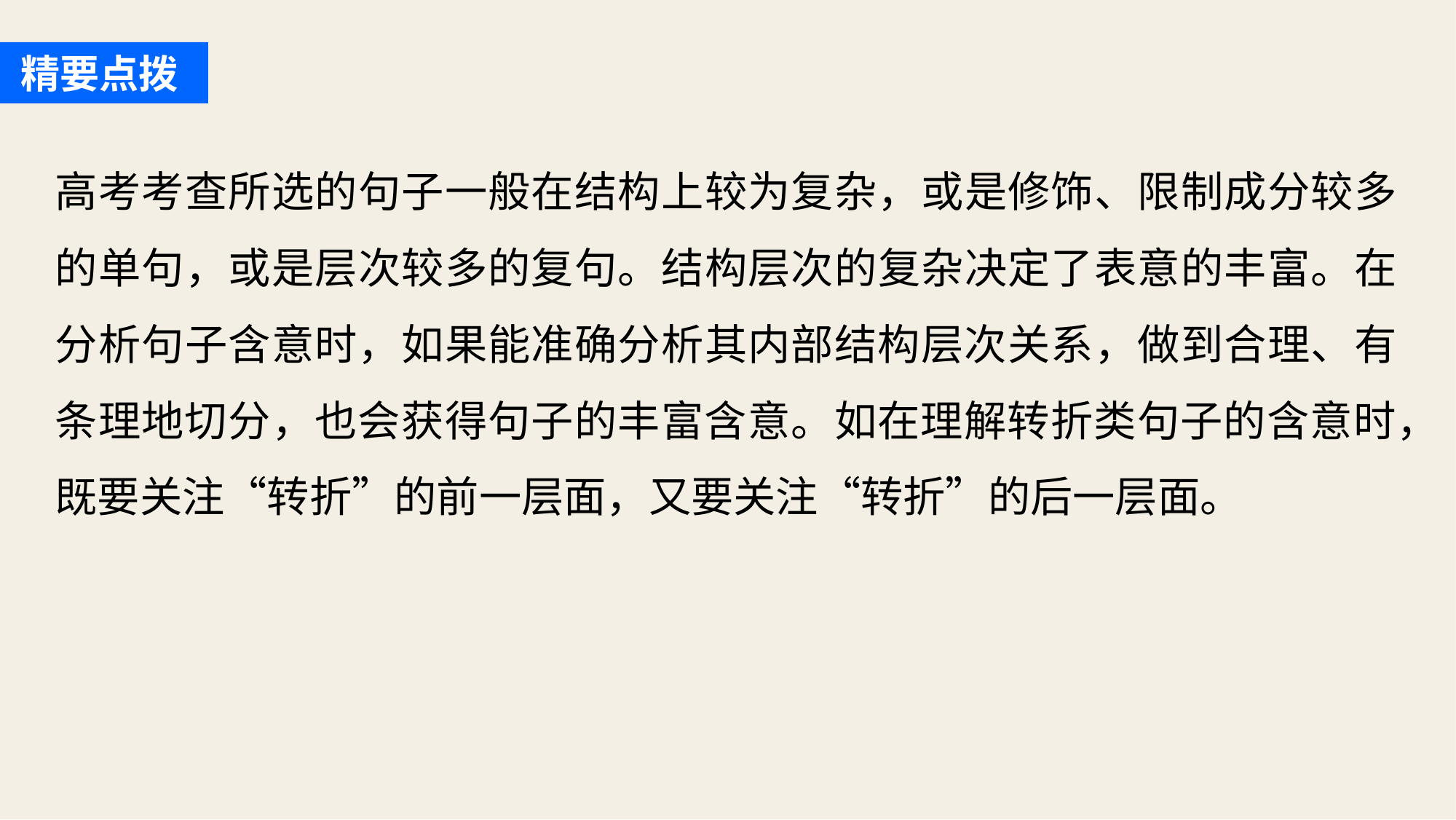

精要点拨
高考考查所选的句子一般在结构上较为复杂，或是修饰、限制成分较多的单句，或是层次较多的复句。结构层次的复杂决定了表意的丰富。在分析句子含意时，如果能准确分析其内部结构层次关系，做到合理、有条理地切分，也会获得句子的丰富含意。如在理解转折类句子的含意时，既要关注“转折”的前一层面，又要关注“转折”的后一层面。